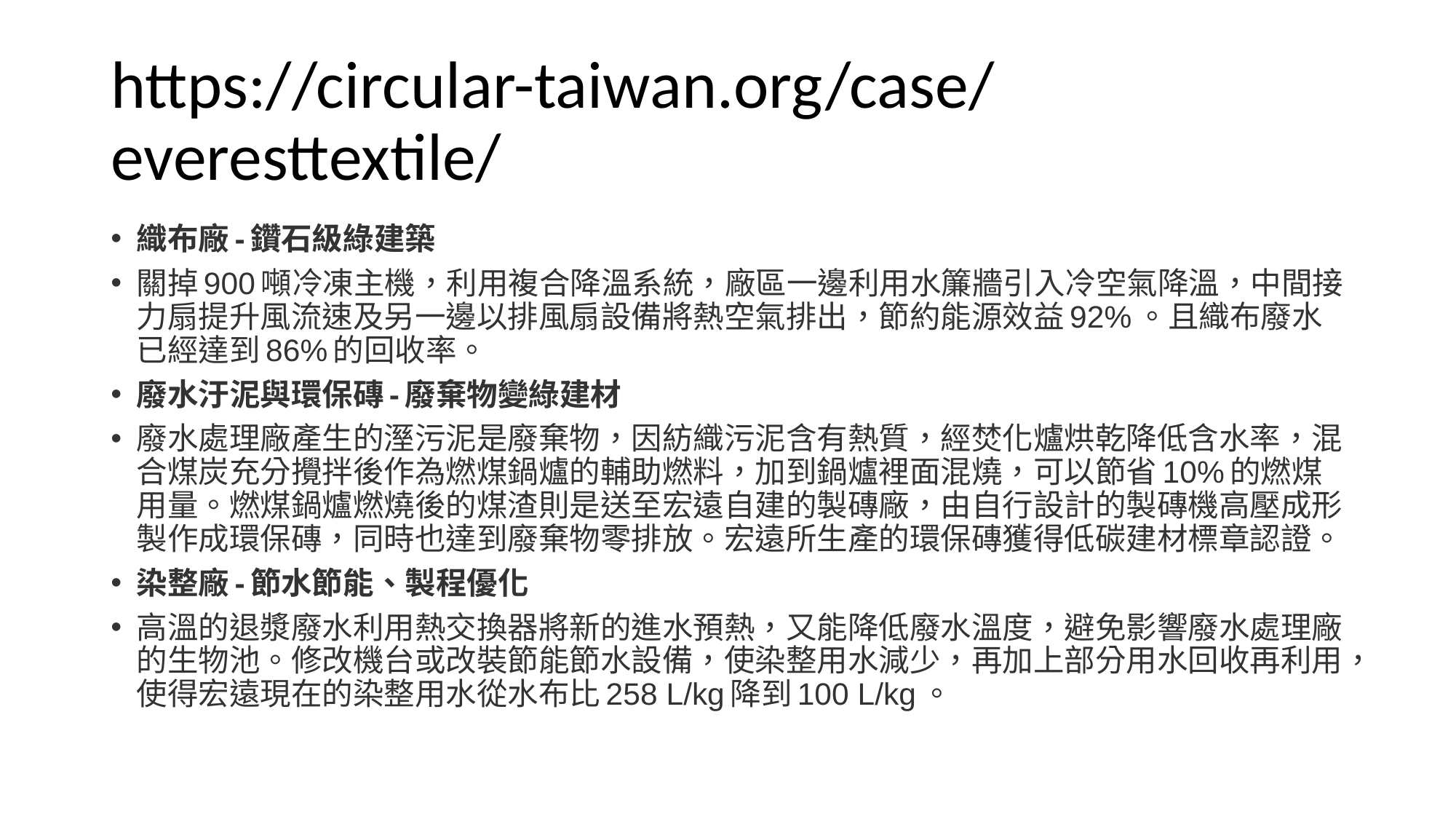

# https://circular-taiwan.org/case/everesttextile/
織布廠-鑽石級綠建築
關掉900噸冷凍主機，利用複合降溫系統，廠區一邊利用水簾牆引入冷空氣降溫，中間接力扇提升風流速及另一邊以排風扇設備將熱空氣排出，節約能源效益92%。且織布廢水已經達到86%的回收率。
廢水汙泥與環保磚-廢棄物變綠建材
廢水處理廠產生的溼污泥是廢棄物，因紡織污泥含有熱質，經焚化爐烘乾降低含水率，混合煤炭充分攪拌後作為燃煤鍋爐的輔助燃料，加到鍋爐裡面混燒，可以節省10%的燃煤用量。燃煤鍋爐燃燒後的煤渣則是送至宏遠自建的製磚廠，由自行設計的製磚機高壓成形製作成環保磚，同時也達到廢棄物零排放。宏遠所生產的環保磚獲得低碳建材標章認證。
染整廠-節水節能、製程優化
高溫的退漿廢水利用熱交換器將新的進水預熱，又能降低廢水溫度，避免影響廢水處理廠的生物池。修改機台或改裝節能節水設備，使染整用水減少，再加上部分用水回收再利用，使得宏遠現在的染整用水從水布比258 L/kg降到100 L/kg。